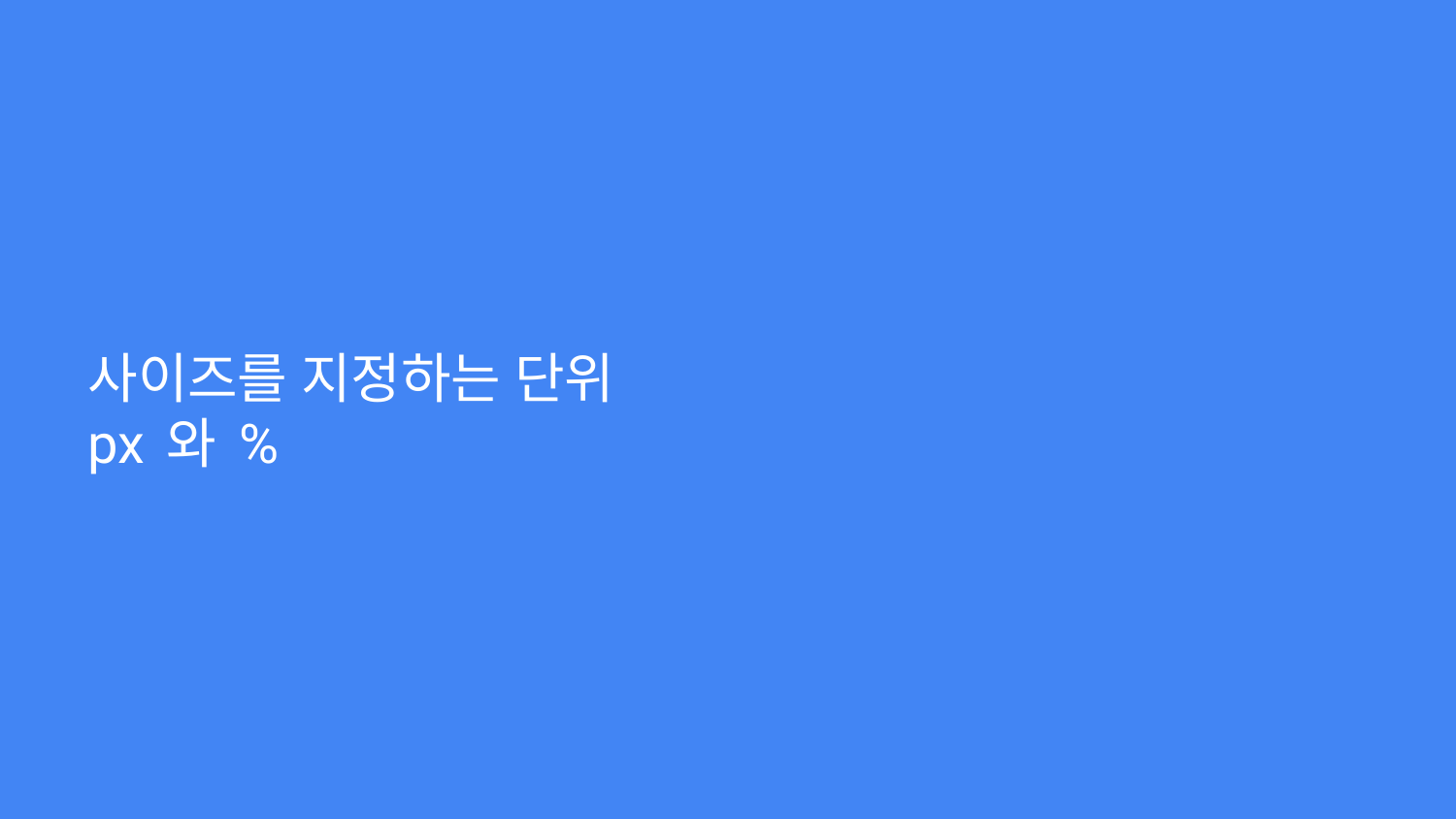

# 사이즈를 지정하는 단위
px 와 %